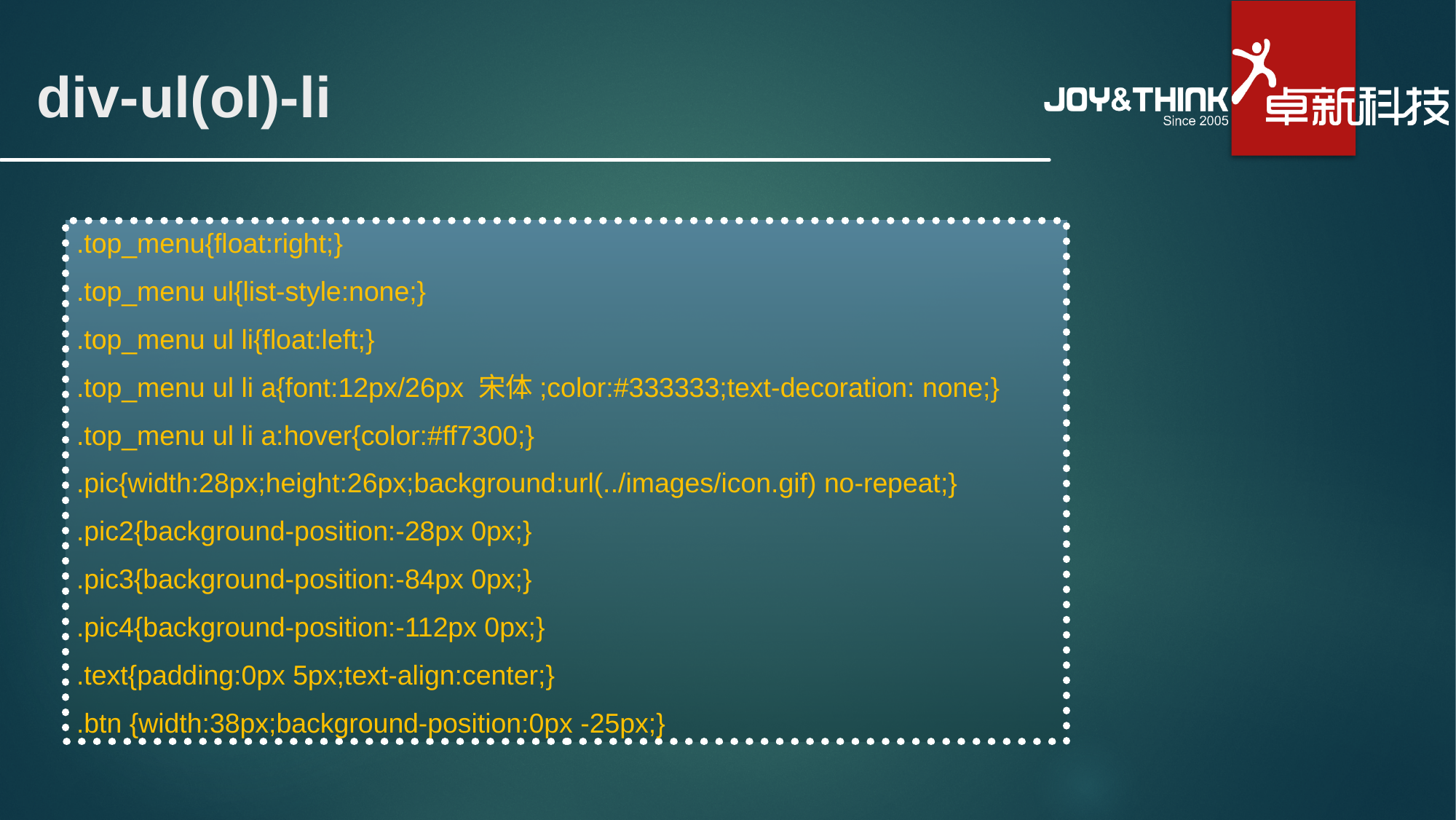

# div-ul(ol)-li
.top_menu{float:right;}
.top_menu ul{list-style:none;}
.top_menu ul li{float:left;}
.top_menu ul li a{font:12px/26px 宋体;color:#333333;text-decoration: none;}
.top_menu ul li a:hover{color:#ff7300;}
.pic{width:28px;height:26px;background:url(../images/icon.gif) no-repeat;}
.pic2{background-position:-28px 0px;}
.pic3{background-position:-84px 0px;}
.pic4{background-position:-112px 0px;}
.text{padding:0px 5px;text-align:center;}
.btn {width:38px;background-position:0px -25px;}